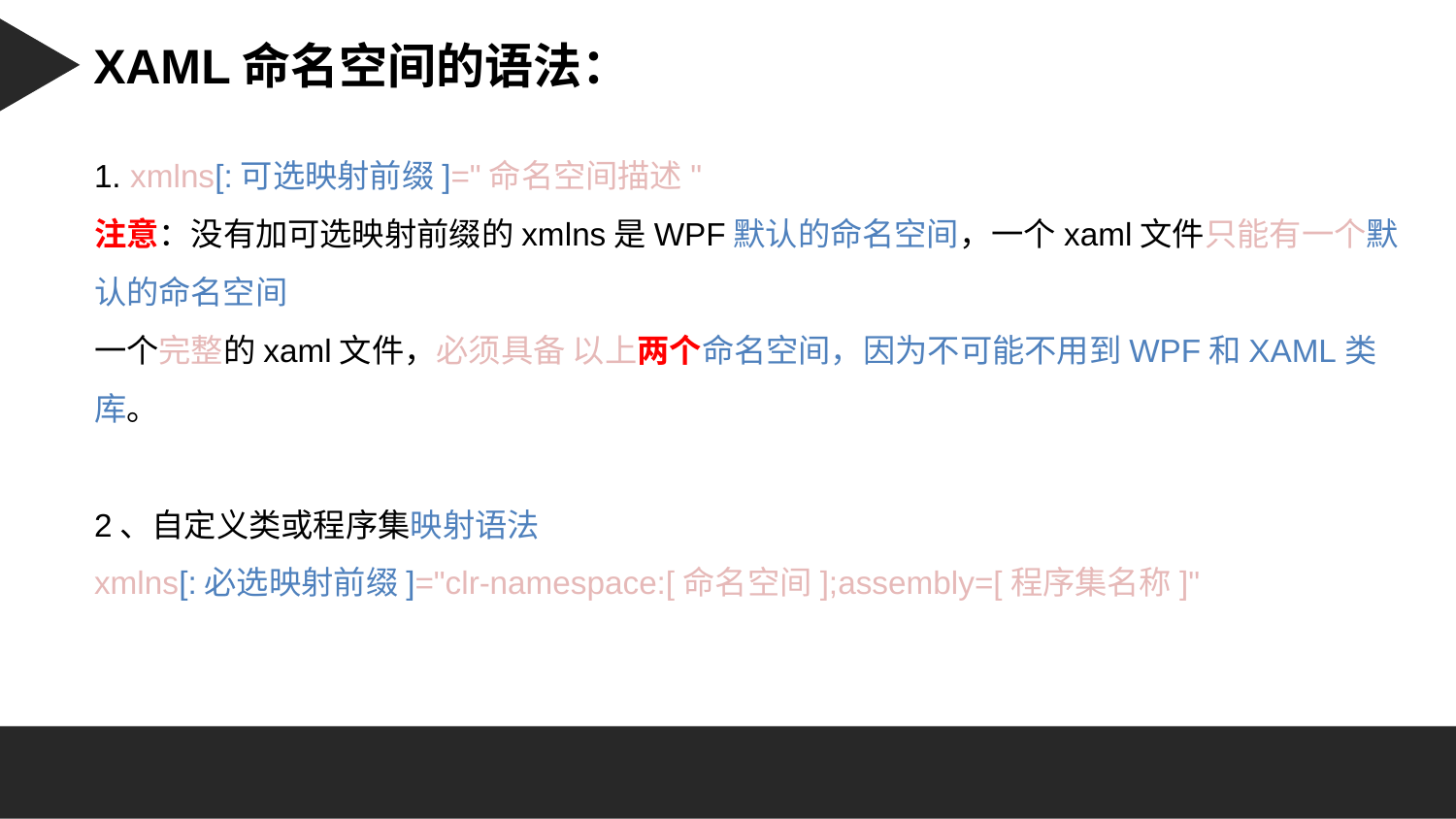

Character 字符串：

XAML命名空间的语法：
1. xmlns[:可选映射前缀]="命名空间描述"
注意：没有加可选映射前缀的xmlns是WPF默认的命名空间，一个xaml文件只能有一个默认的命名空间
一个完整的xaml文件，必须具备 以上两个命名空间，因为不可能不用到WPF和XAML类库。

2、自定义类或程序集映射语法
xmlns[:必选映射前缀]="clr-namespace:[命名空间];assembly=[程序集名称]"